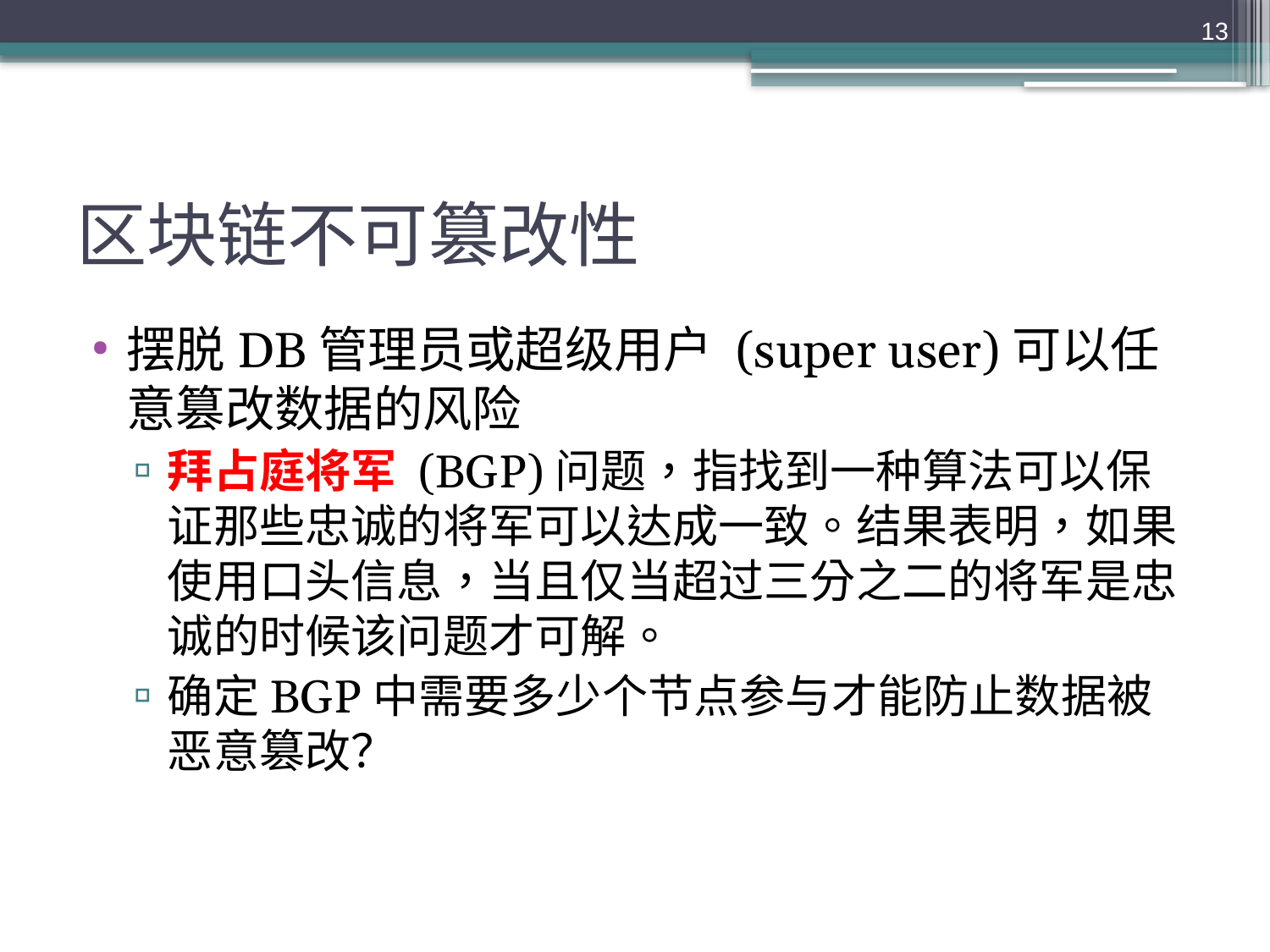

13

# 区块链不可篡改性
摆脱DB管理员或超级用户 (super user)可以任意篡改数据的风险
拜占庭将军 (BGP)问题，指找到一种算法可以保证那些忠诚的将军可以达成一致。结果表明，如果使用口头信息，当且仅当超过三分之二的将军是忠诚的时候该问题才可解。
确定BGP中需要多少个节点参与才能防止数据被恶意篡改？